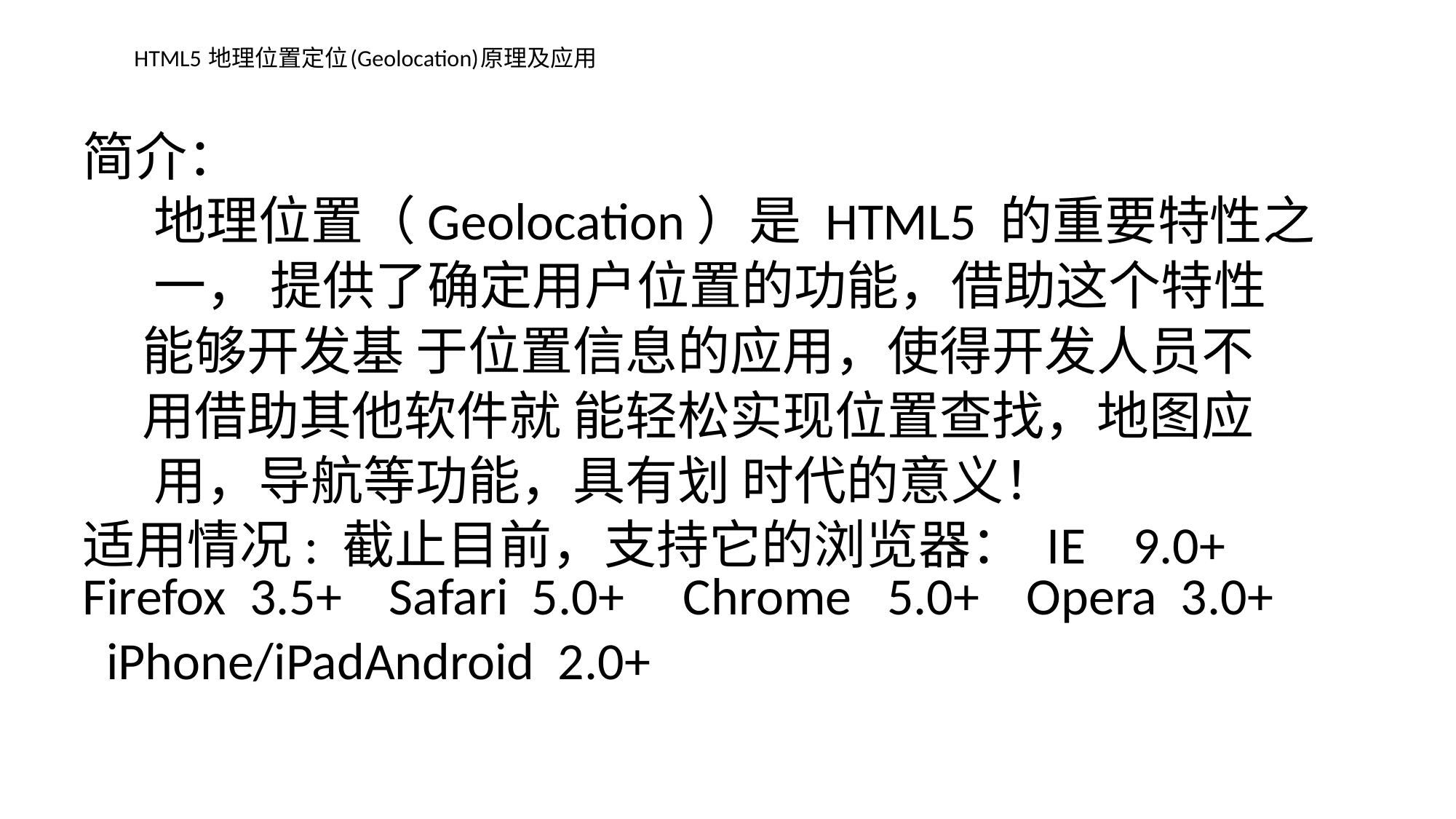

# HTML5 地理位置定位(Geolocation)原理及应用
简介：
     地理位置（Geolocation）是 HTML5 的重要特性之
     一， 提供了确定用户位置的功能，借助这个特性
    能够开发基 于位置信息的应用，使得开发人员不
    用借助其他软件就 能轻松实现位置查找，地图应
     用，导航等功能，具有划 时代的意义！
适用情况: 截止目前，支持它的浏览器： IE    9.0+  Firefox  3.5+    Safari  5.0+     Chrome   5.0+    Opera  3.0+
  iPhone/iPadAndroid  2.0+